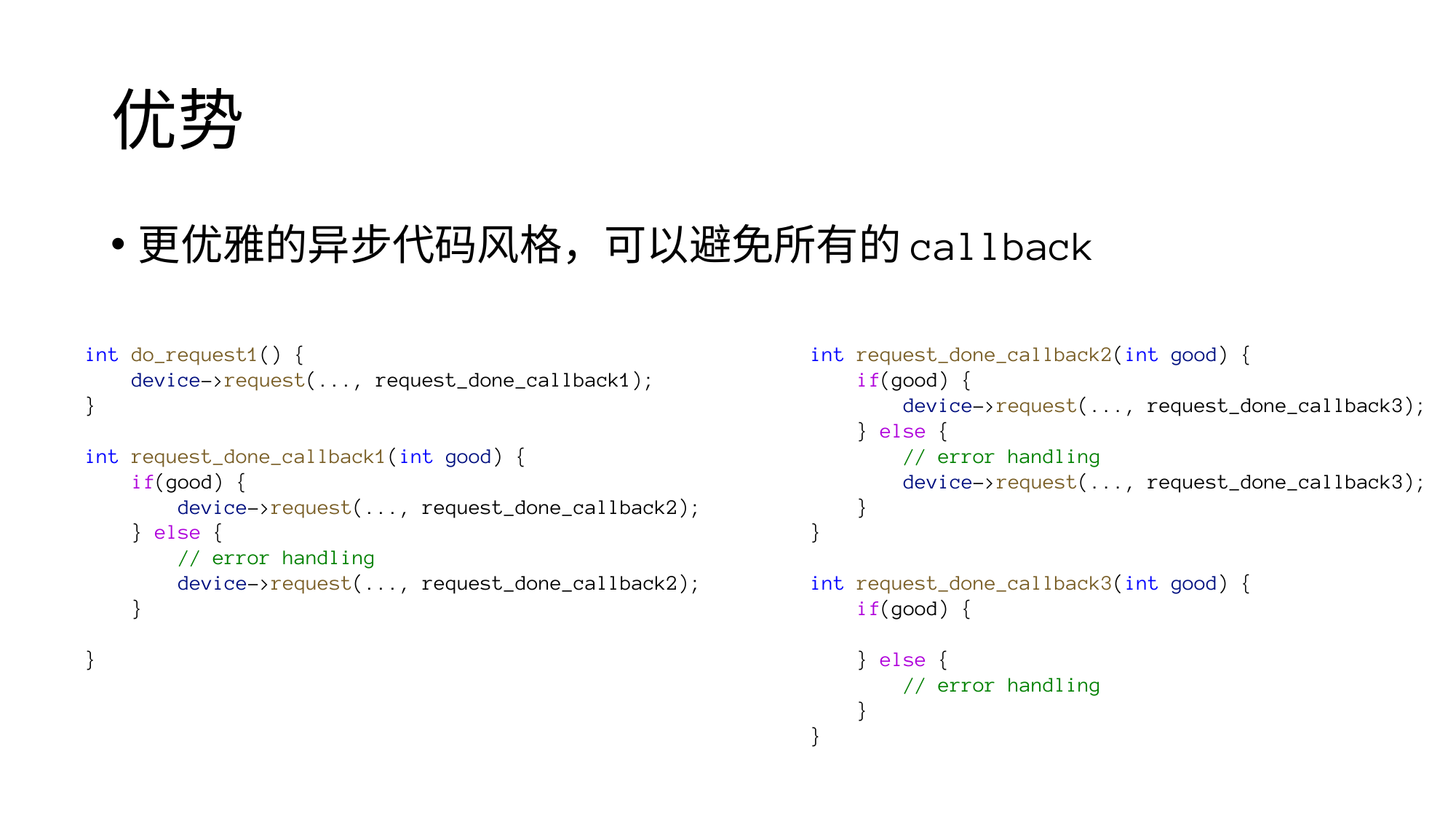

# 优势
更优雅的异步代码风格，可以避免所有的callback
int do_request1() {
    device->request(..., request_done_callback1);
}
int request_done_callback1(int good) {
    if(good) {
        device->request(..., request_done_callback2);
    } else {
        // error handling
        device->request(..., request_done_callback2);
    }

}

int request_done_callback2(int good) {
    if(good) {
        device->request(..., request_done_callback3);
    } else {
        // error handling
        device->request(..., request_done_callback3);
    }
}
int request_done_callback3(int good) {
    if(good) {

    } else {
        // error handling
    }
}